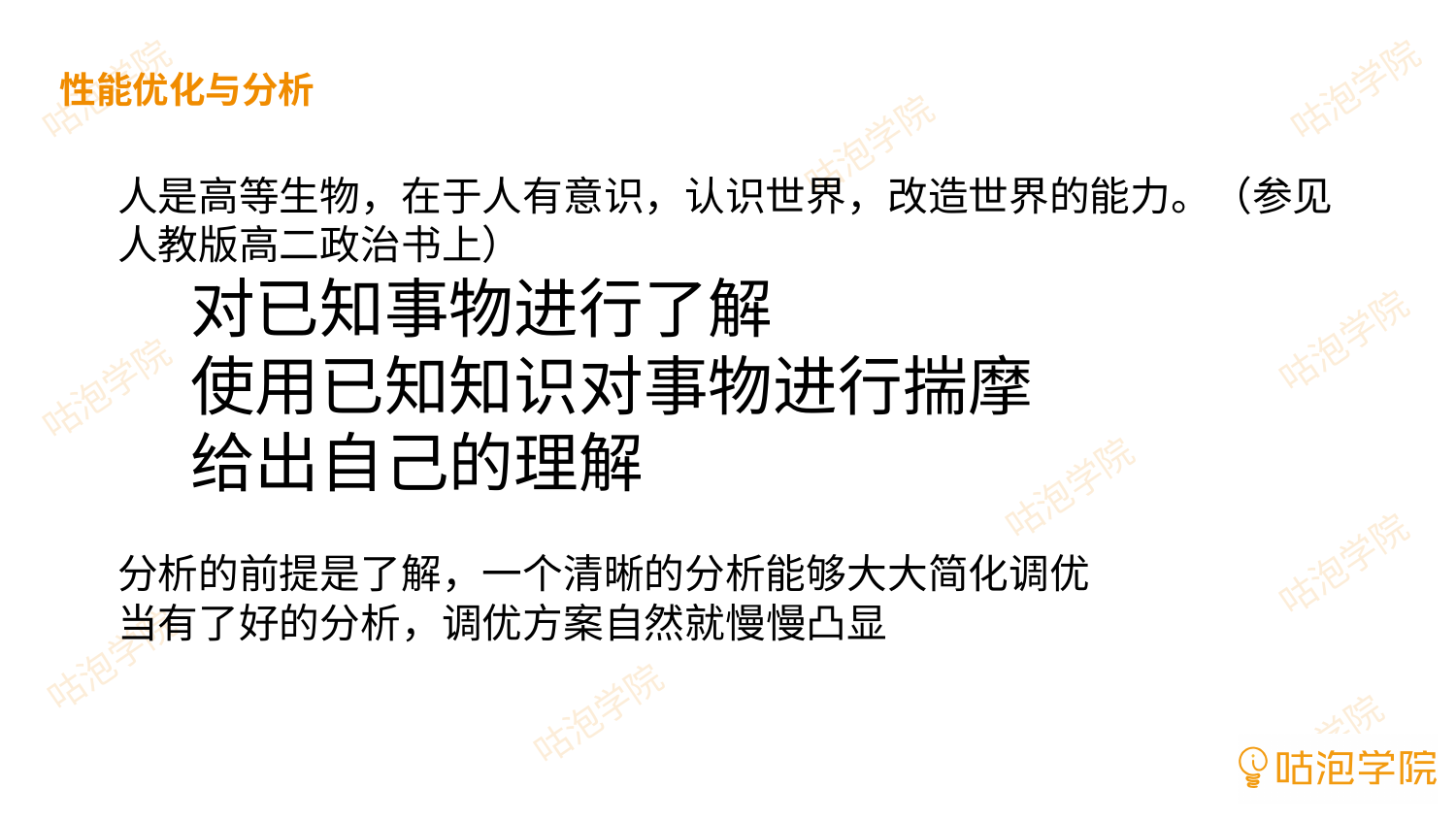

性能优化与分析

人是高等生物，在于人有意识，认识世界，改造世界的能力。（参见人教版高二政治书上）
对已知事物进行了解
使用已知知识对事物进行揣摩
给出自己的理解

分析的前提是了解，一个清晰的分析能够大大简化调优
当有了好的分析，调优方案自然就慢慢凸显